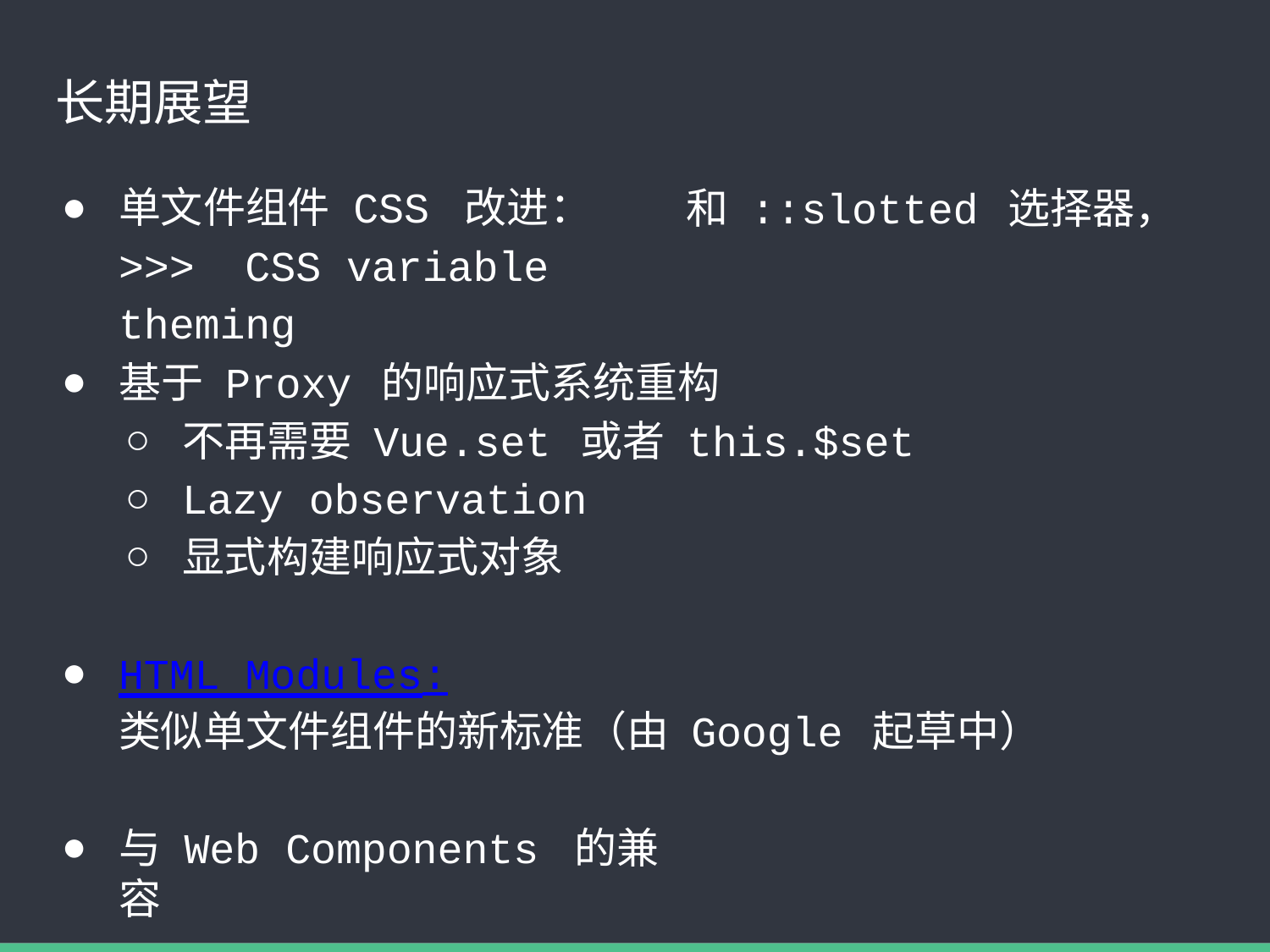

# 长期展望
单文件组件 CSS 改进：>>>  CSS variable theming
和 ::slotted
选择器，
基于 Proxy
的响应式系统重构
不再需要 Vue.set
Lazy observation
显式构建响应式对象
或者 this.$set
HTML Modules:
类似单文件组件的新标准（由 Google
起草中）
与 Web Components 的兼容